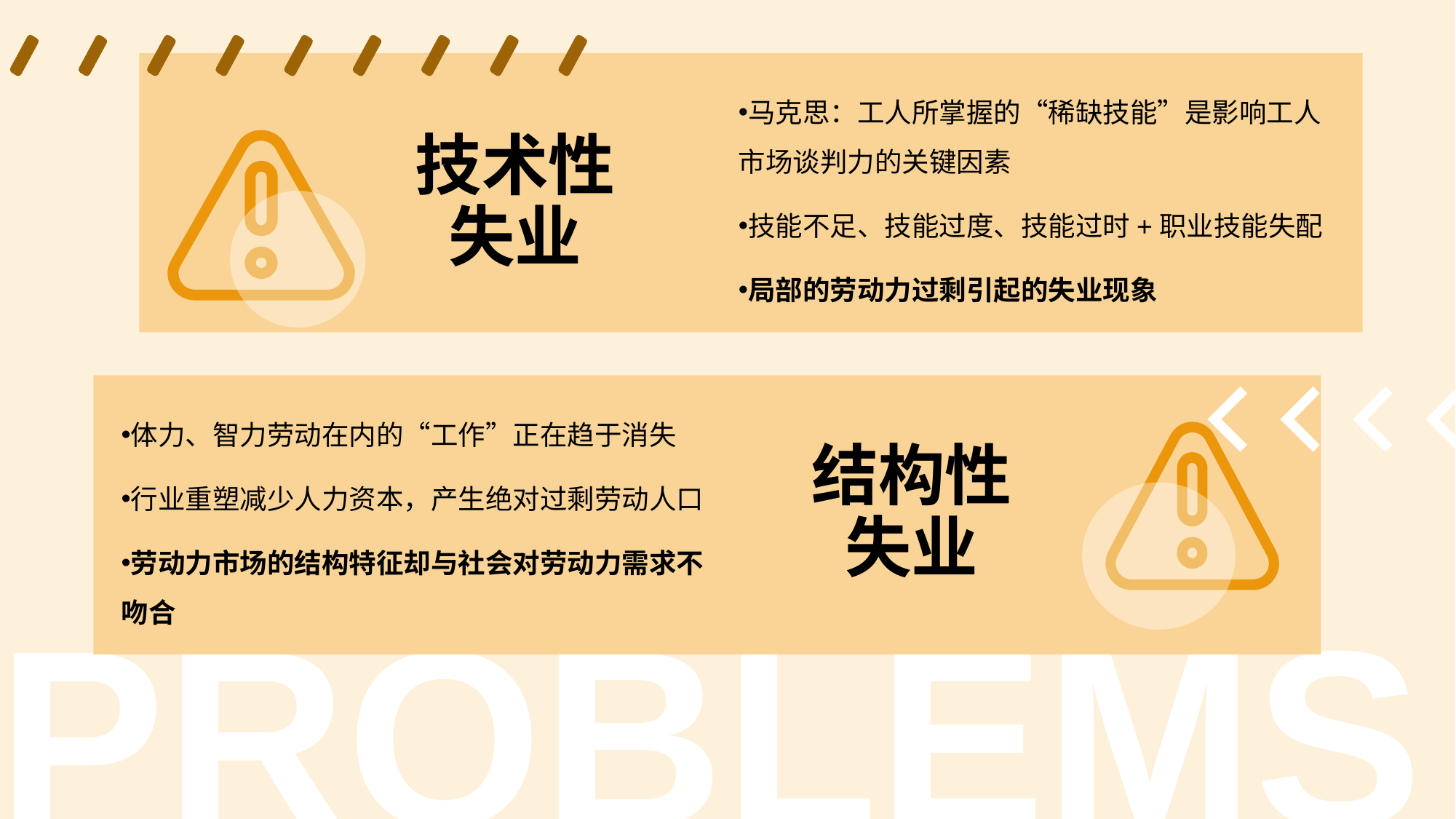

马克思：工人所掌握的“稀缺技能”是影响工人市场谈判力的关键因素
技能不足、技能过度、技能过时+职业技能失配
局部的劳动力过剩引起的失业现象
技术性失业

体力、智力劳动在内的“工作”正在趋于消失
行业重塑减少人力资本，产生绝对过剩劳动人口
劳动力市场的结构特征却与社会对劳动力需求不吻合
结构性失业

PROBLEMS